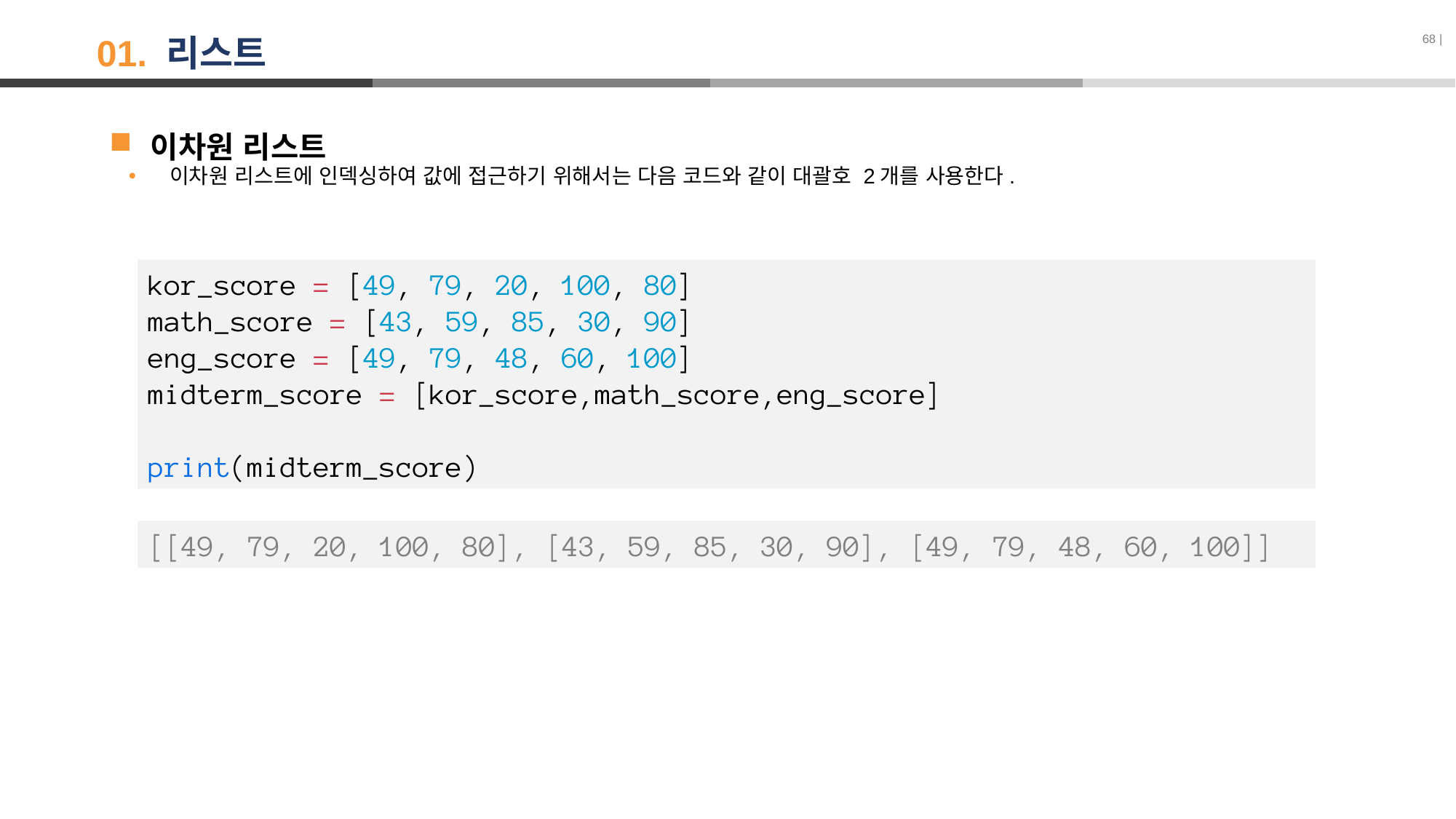

68 |
# 01. 리스트
이차원 리스트
이차원 리스트에 인덱싱하여 값에 접근하기 위해서는 다음 코드와 같이 대괄호 2개를 사용한다.
kor_score = [49, 79, 20, 100, 80]
math_score = [43, 59, 85, 30, 90]
eng_score = [49, 79, 48, 60, 100]
midterm_score = [kor_score,math_score,eng_score]
print(midterm_score)
[[49, 79, 20, 100, 80], [43, 59, 85, 30, 90], [49, 79, 48, 60, 100]]